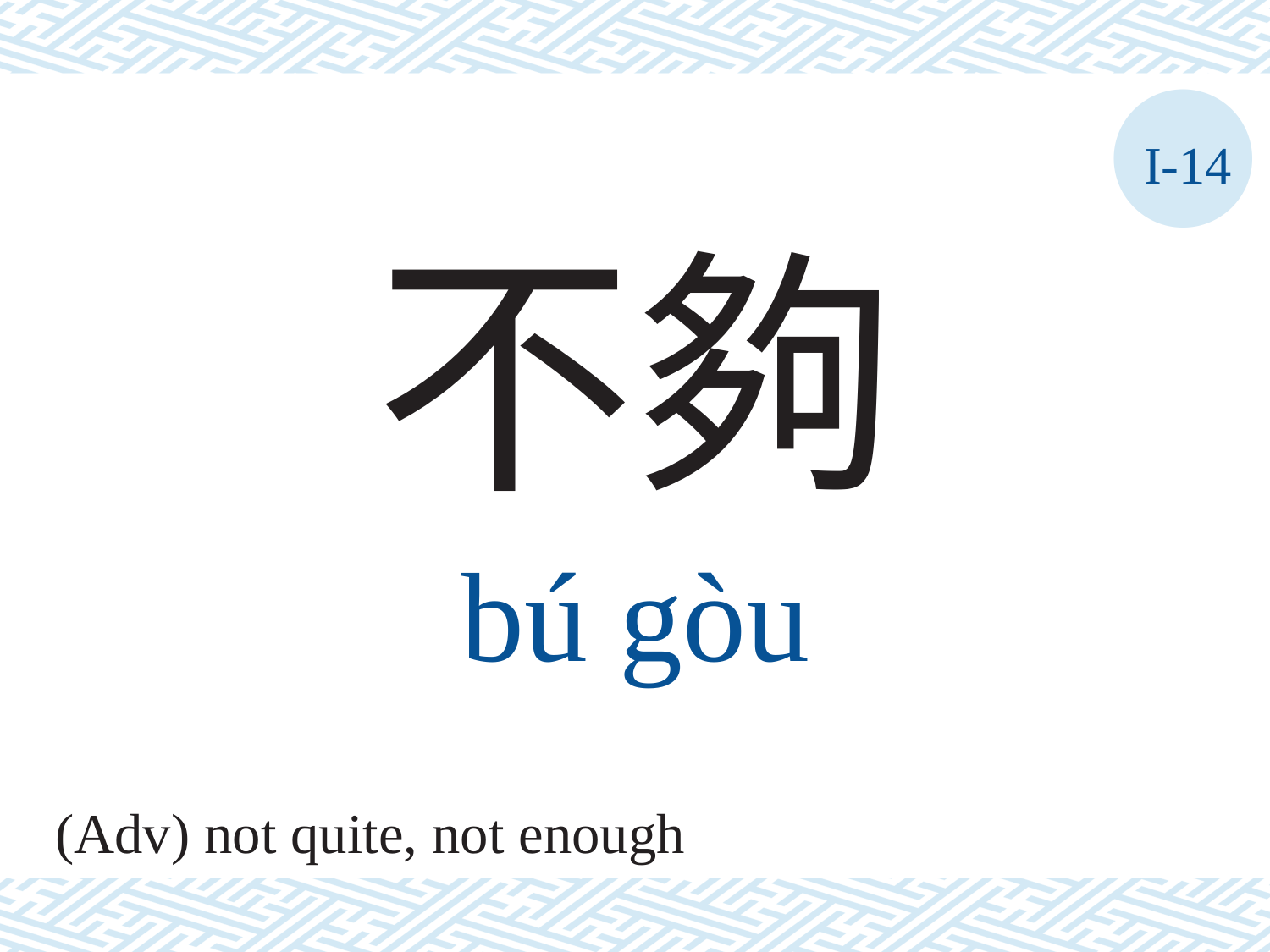

I-14
不夠
bú	gòu
(Adv) not quite, not enough